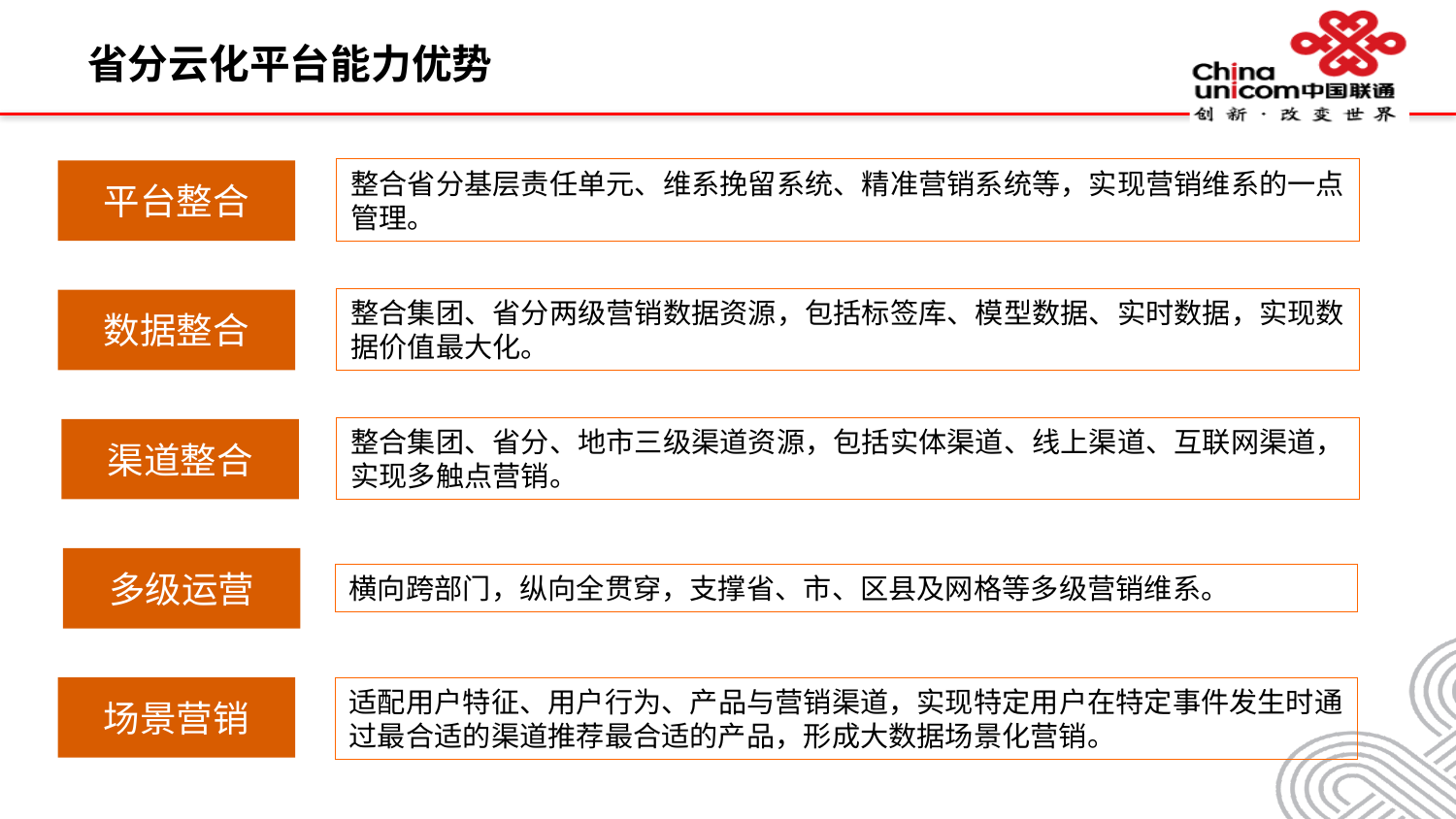

省分云化平台能力优势
整合省分基层责任单元、维系挽留系统、精准营销系统等，实现营销维系的一点管理。
平台整合
整合集团、省分两级营销数据资源，包括标签库、模型数据、实时数据，实现数据价值最大化。
数据整合
整合集团、省分、地市三级渠道资源，包括实体渠道、线上渠道、互联网渠道，实现多触点营销。
渠道整合
多级运营
横向跨部门，纵向全贯穿，支撑省、市、区县及网格等多级营销维系。
场景营销
适配用户特征、用户行为、产品与营销渠道，实现特定用户在特定事件发生时通过最合适的渠道推荐最合适的产品，形成大数据场景化营销。